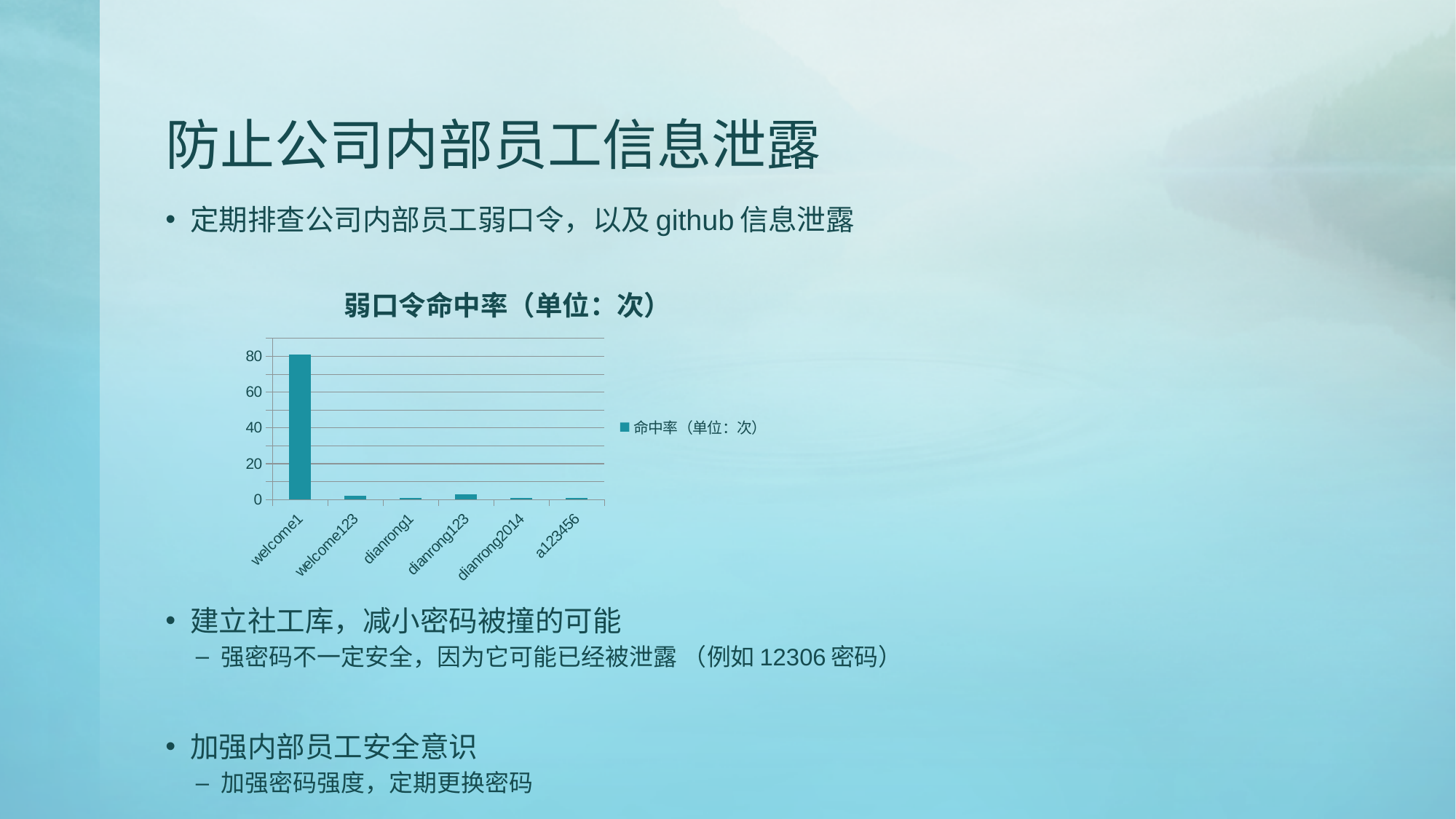

# 防止公司内部员工信息泄露

定期排查公司内部员工弱口令，以及github信息泄露

建立社工库，减小密码被撞的可能
强密码不一定安全，因为它可能已经被泄露 （例如12306密码）

加强内部员工安全意识
加强密码强度，定期更换密码

### Chart: 弱口令命中率（单位：次）

| Category | 命中率（单位：次） |
|---|---|
| welcome1 | 81.0 |
| welcome123 | 2.0 |
| dianrong1 | 1.0 |
| dianrong123 | 3.0 |
| dianrong2014 | 1.0 |
| a123456 | 1.0 |